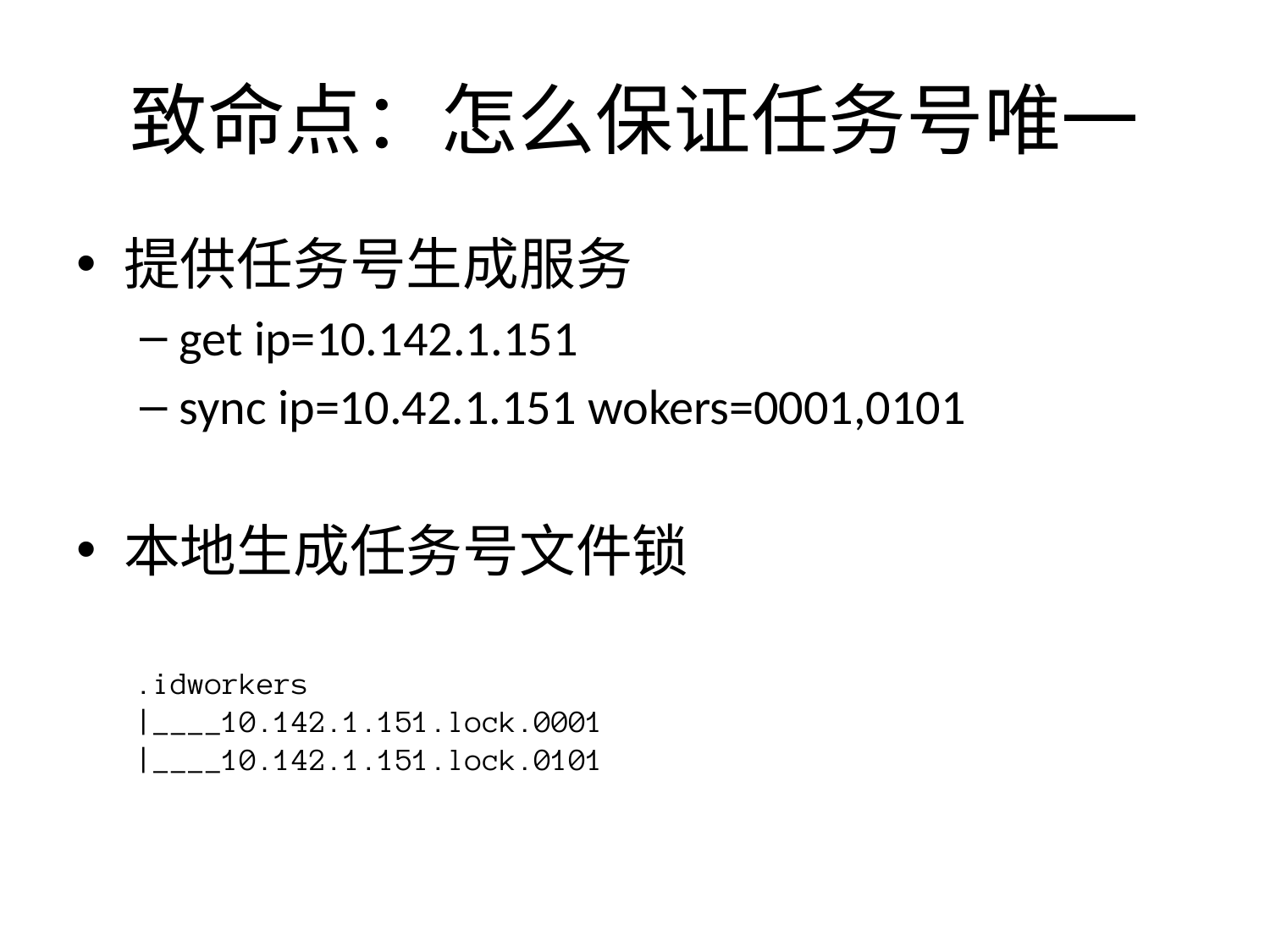

# 致命点：怎么保证任务号唯一
提供任务号生成服务
get ip=10.142.1.151
sync ip=10.42.1.151 wokers=0001,0101

本地生成任务号文件锁

.idworkers
|____10.142.1.151.lock.0001
|____10.142.1.151.lock.0101